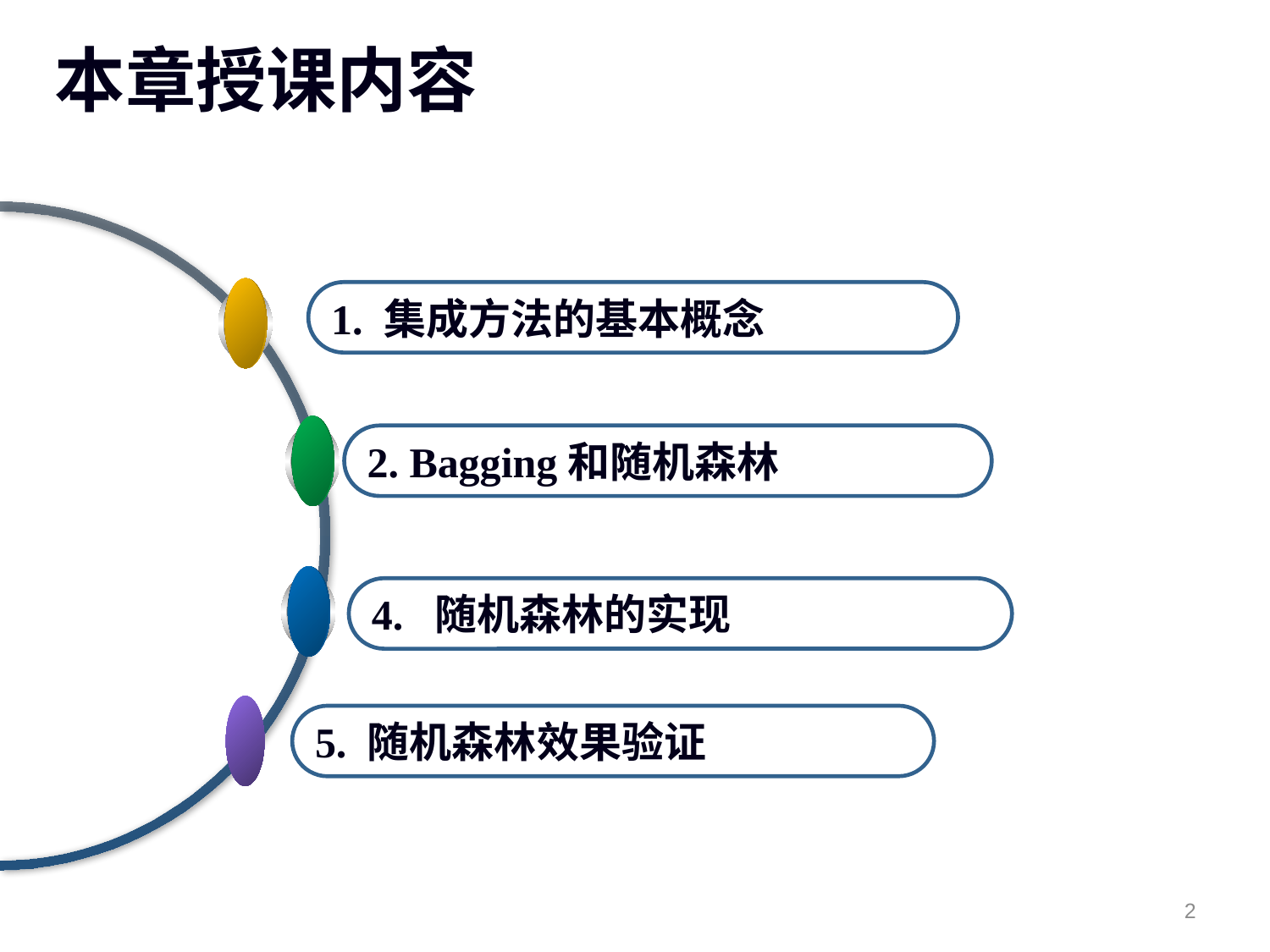

# 本章授课内容

1. 集成方法的基本概念

2. Bagging和随机森林

4.  随机森林的实现

5. 随机森林效果验证